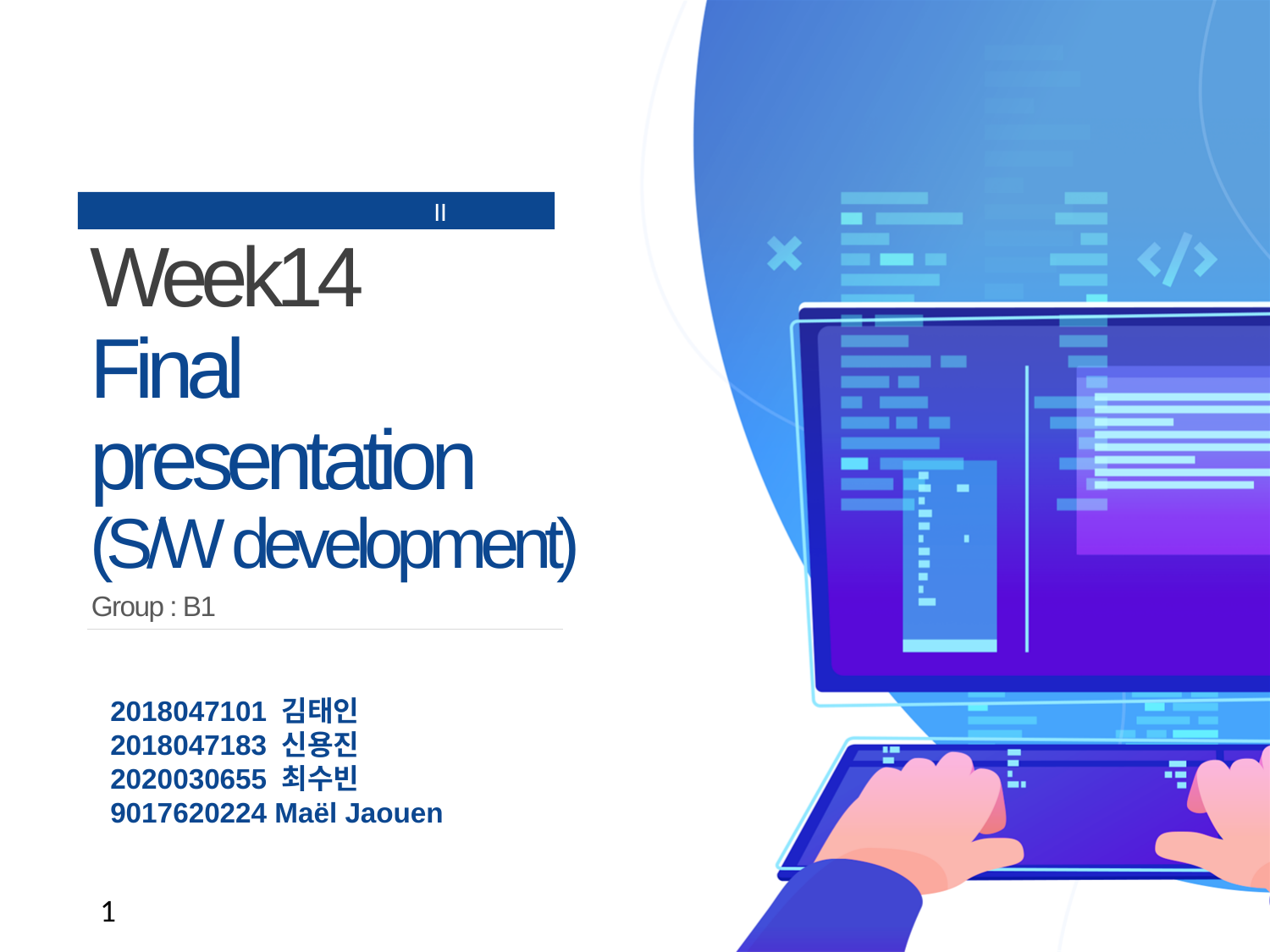

Programing for Engineer II
Week14
Final
presentation
(S/W development)
Group : B1
2018047101 김태인
2018047183 신용진
2020030655 최수빈
9017620224 Maël Jaouen
1